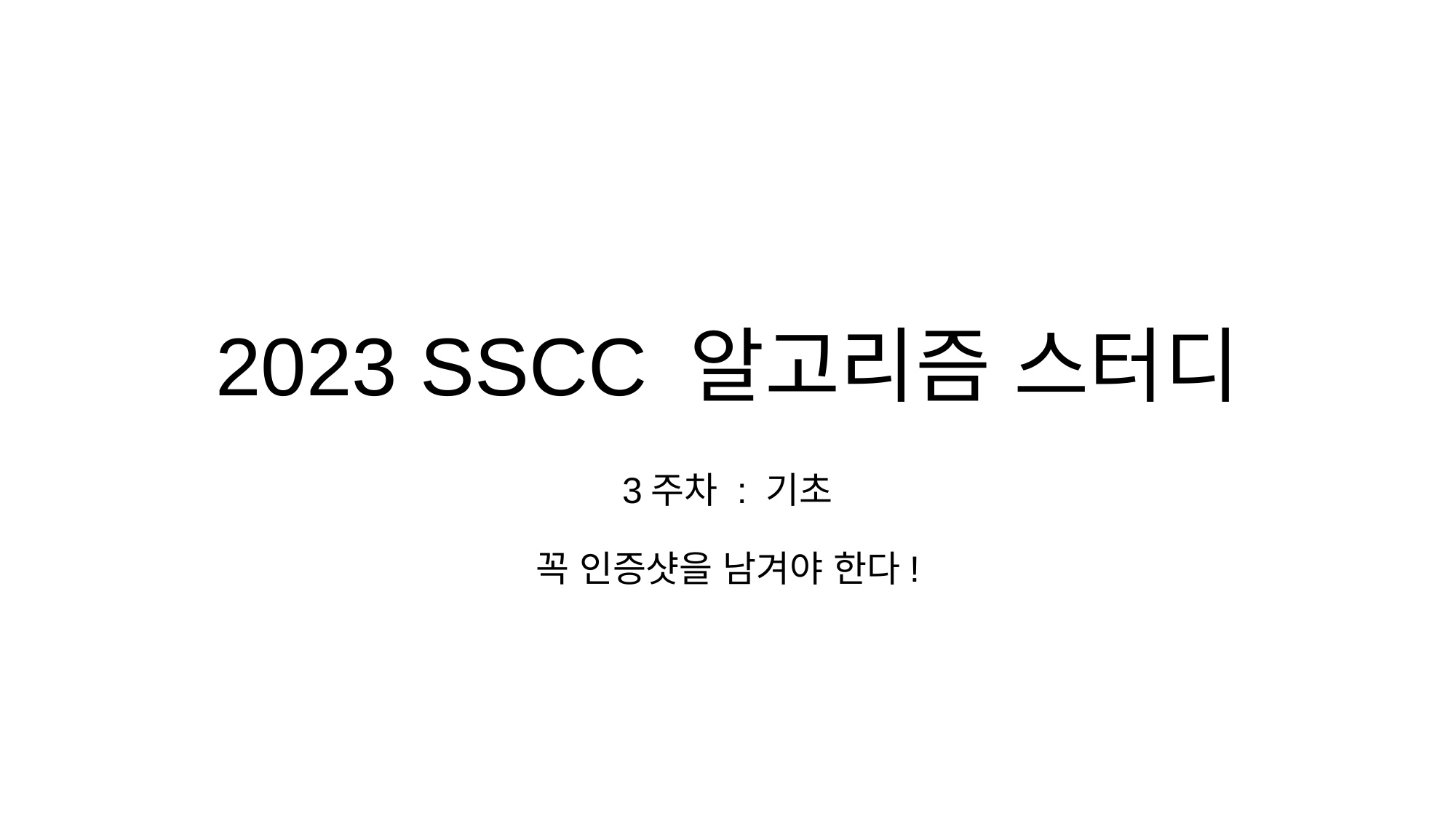

# 2023 SSCC 알고리즘 스터디
3주차 : 기초
꼭 인증샷을 남겨야 한다!